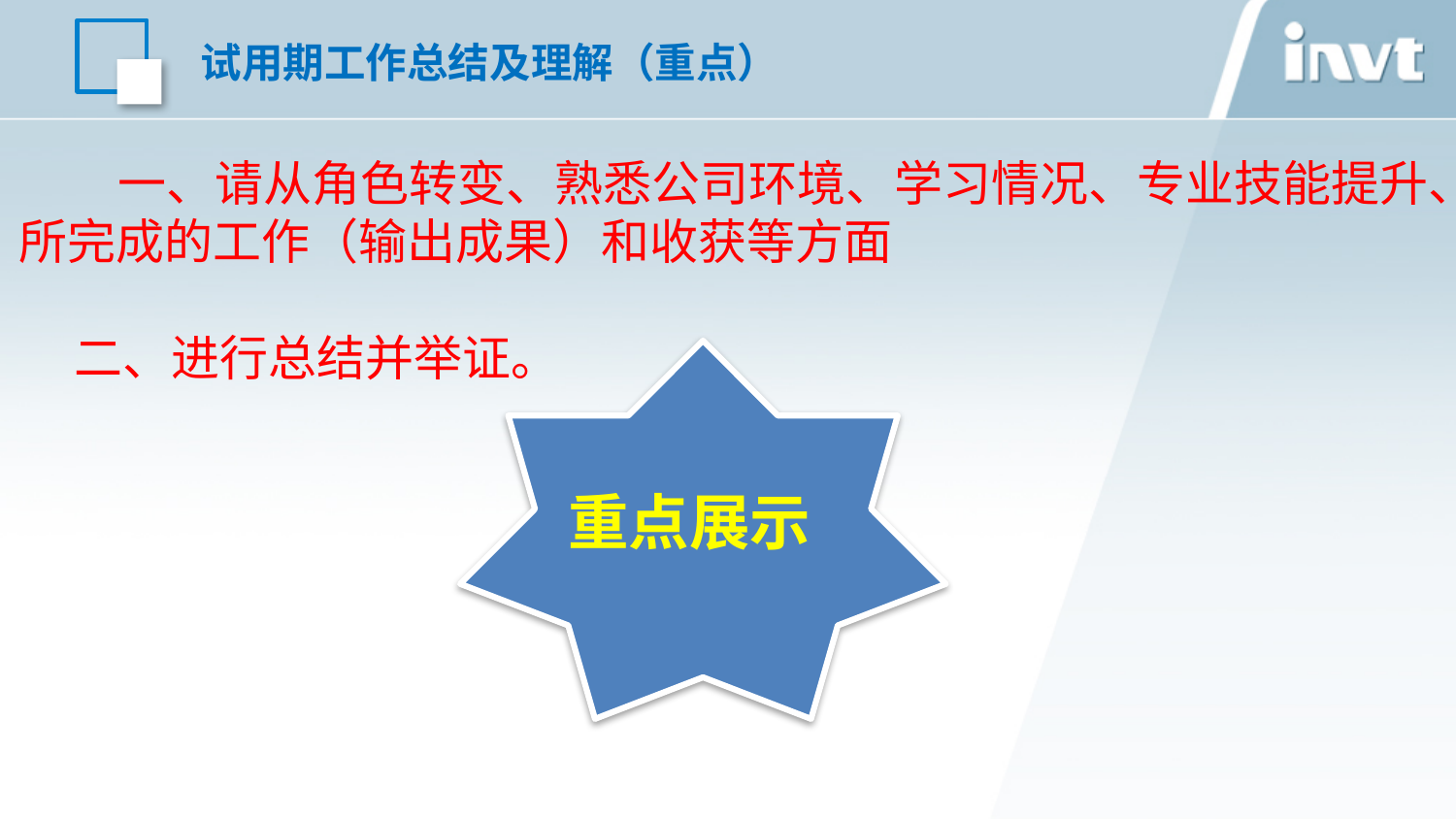

试用期工作总结及理解（重点）

        一、请从角色转变、熟悉公司环境、学习情况、专业技能提升、所完成的工作（输出成果）和收获等方面

    二、进行总结并举证。
重点展示